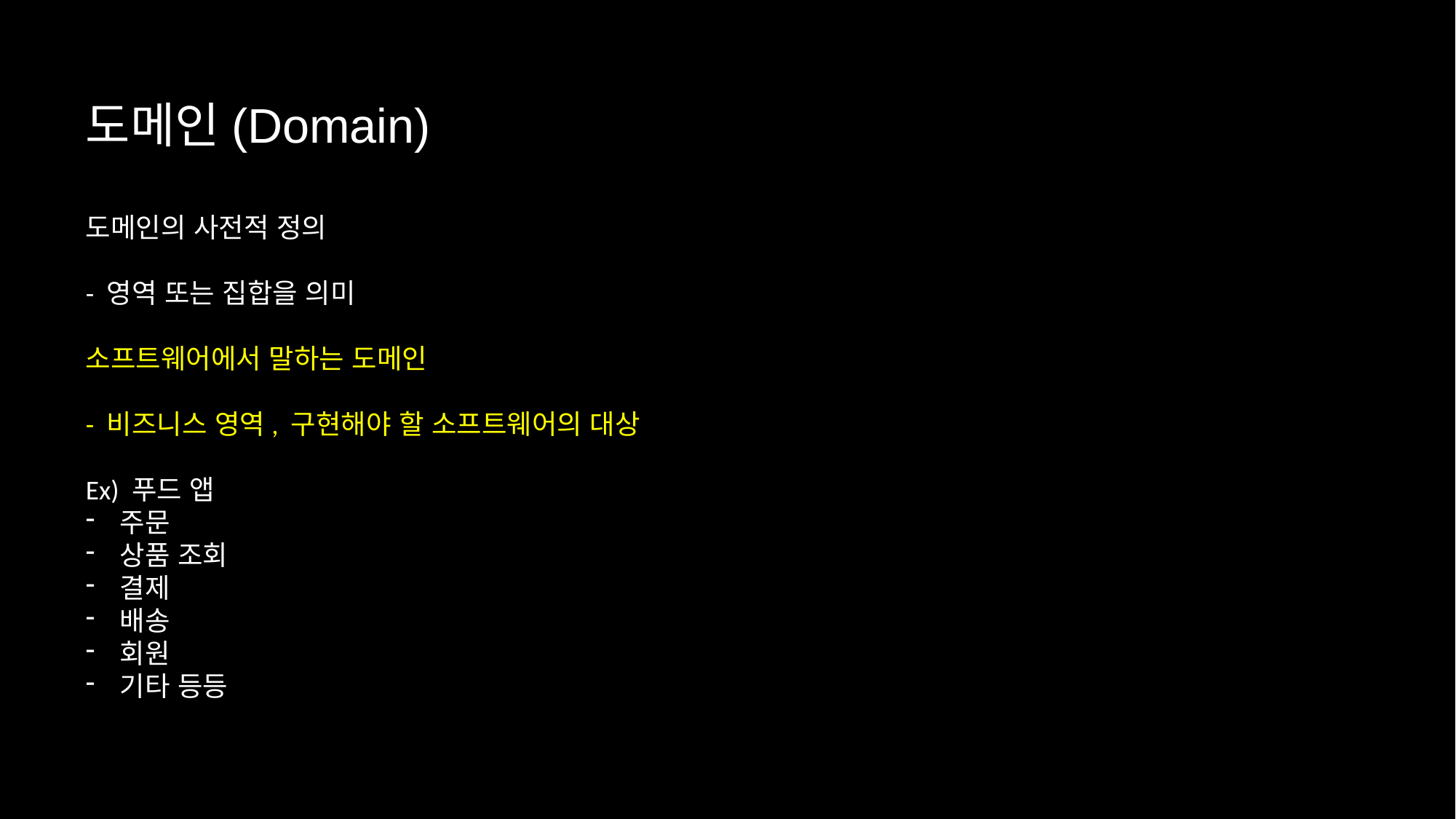

도메인(Domain)
도메인의 사전적 정의

- 영역 또는 집합을 의미

소프트웨어에서 말하는 도메인

- 비즈니스 영역, 구현해야 할 소프트웨어의 대상

Ex) 푸드 앱
주문
상품 조회
결제
배송
회원
기타 등등